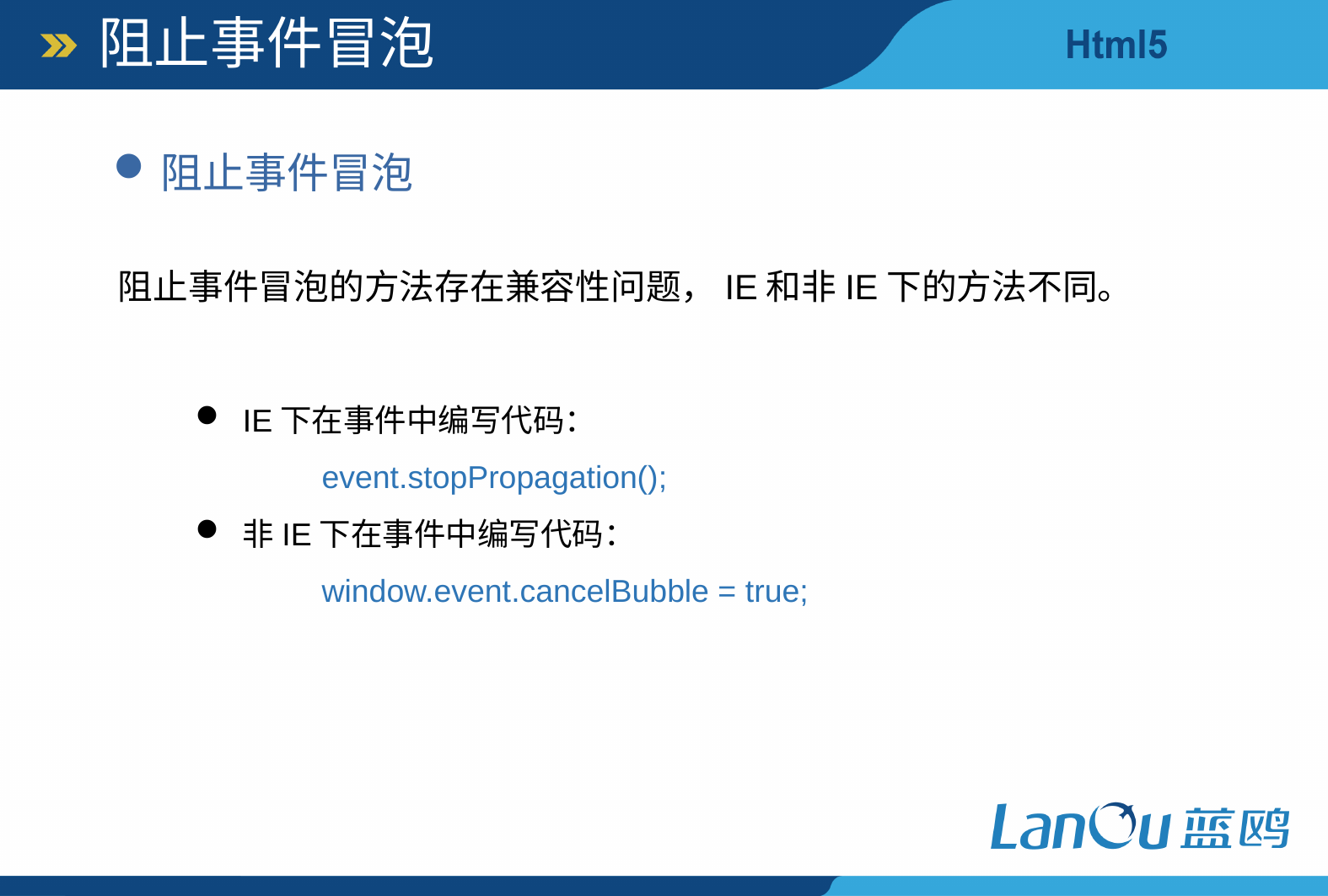

阻止事件冒泡
阻止事件冒泡
阻止事件冒泡的方法存在兼容性问题，IE和非IE下的方法不同。
IE下在事件中编写代码：
	event.stopPropagation();
非IE下在事件中编写代码：
	window.event.cancelBubble = true;